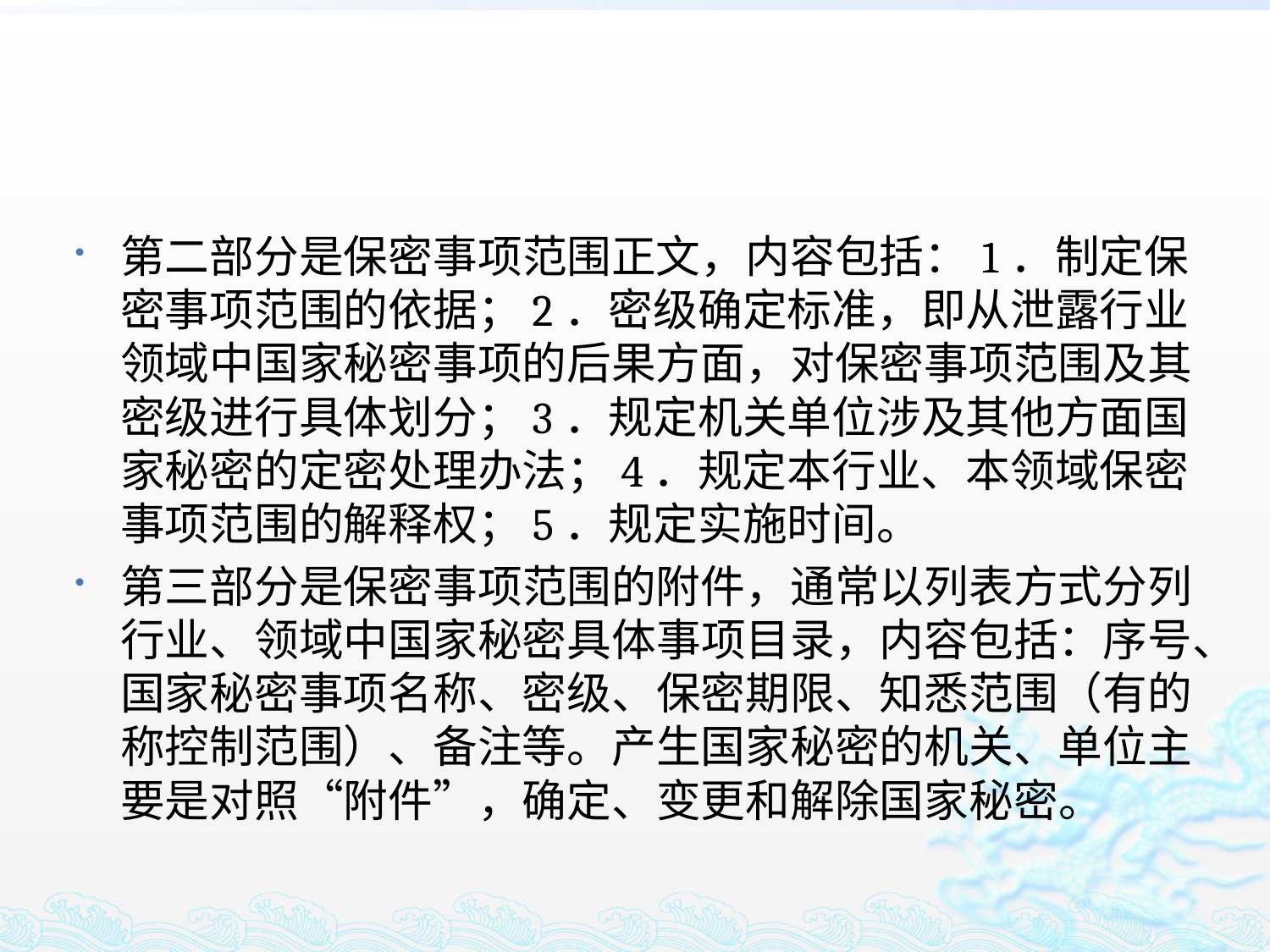

#
第二部分是保密事项范围正文，内容包括：1．制定保密事项范围的依据；2．密级确定标准，即从泄露行业领域中国家秘密事项的后果方面，对保密事项范围及其密级进行具体划分；3．规定机关单位涉及其他方面国家秘密的定密处理办法；4．规定本行业、本领域保密事项范围的解释权；5．规定实施时间。
第三部分是保密事项范围的附件，通常以列表方式分列行业、领域中国家秘密具体事项目录，内容包括：序号、国家秘密事项名称、密级、保密期限、知悉范围（有的称控制范围）、备注等。产生国家秘密的机关、单位主要是对照“附件”，确定、变更和解除国家秘密。